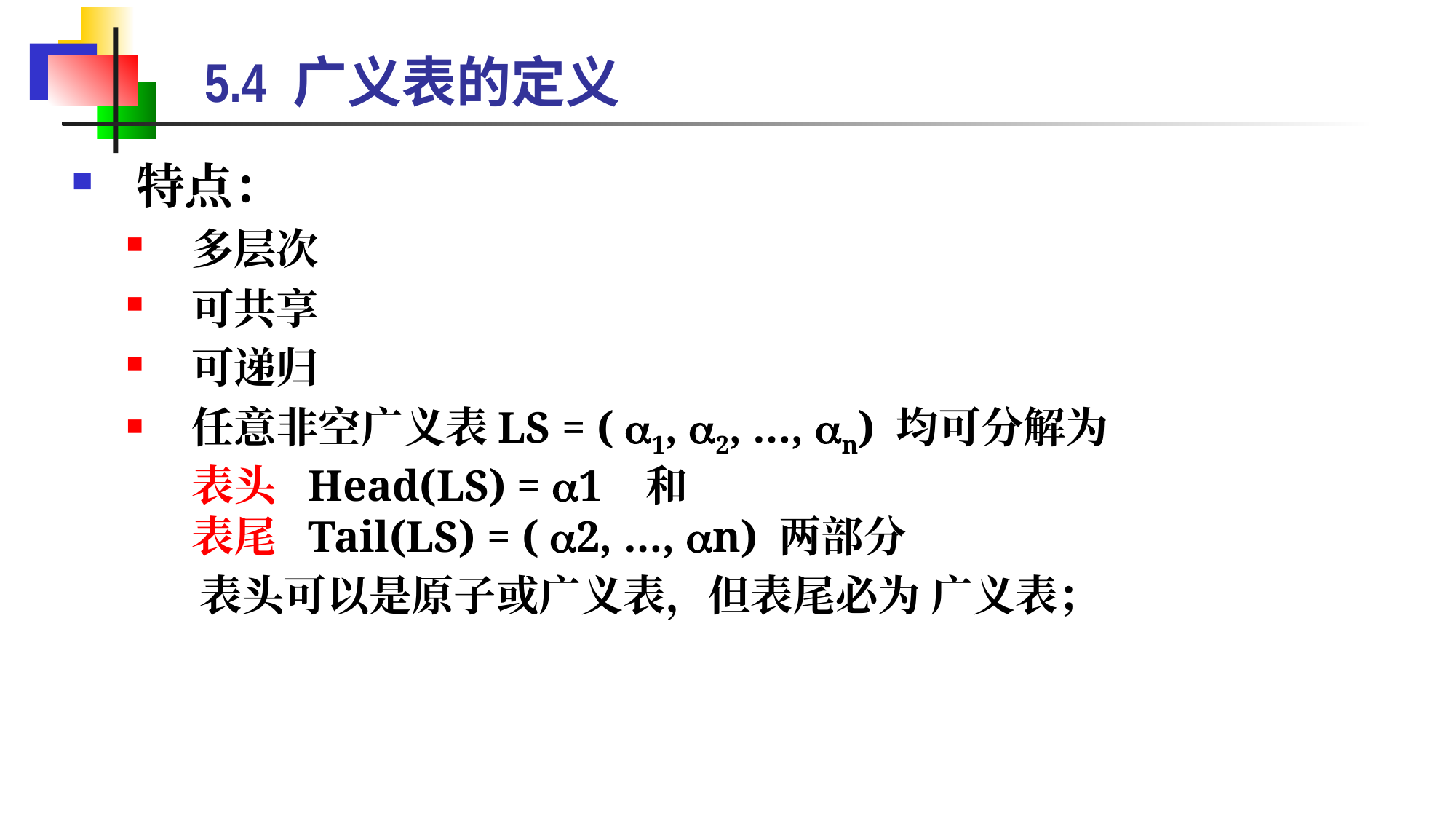

# 5.4 广义表的定义
 特点：
  多层次
  可共享
  可递归
  任意非空广义表LS = ( α1, α2, …, αn) 均可分解为
   表头  Head(LS) = α1   和
   表尾  Tail(LS) = ( α2, …, αn) 两部分
      表头可以是原子或广义表，但表尾必为 广义表；